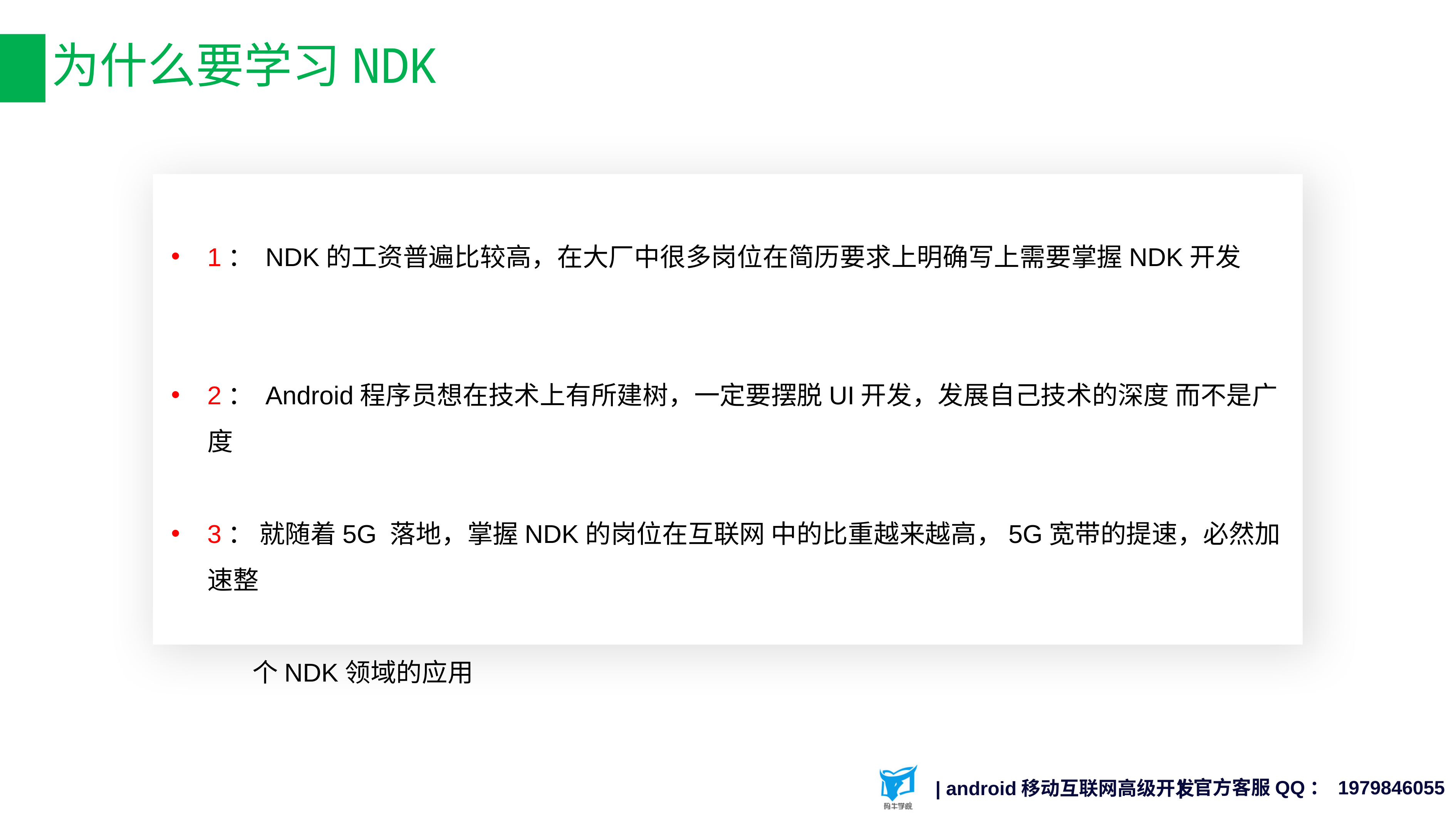

# 为什么要学习NDK

1： NDK的工资普遍比较高，在大厂中很多岗位在简历要求上明确写上需要掌握NDK开发

2： Android程序员想在技术上有所建树，一定要摆脱UI开发，发展自己技术的深度 而不是广度

3： 就随着5G 落地，掌握NDK的岗位在互联网 中的比重越来越高，5G宽带的提速，必然加速整

             个NDK领域的应用